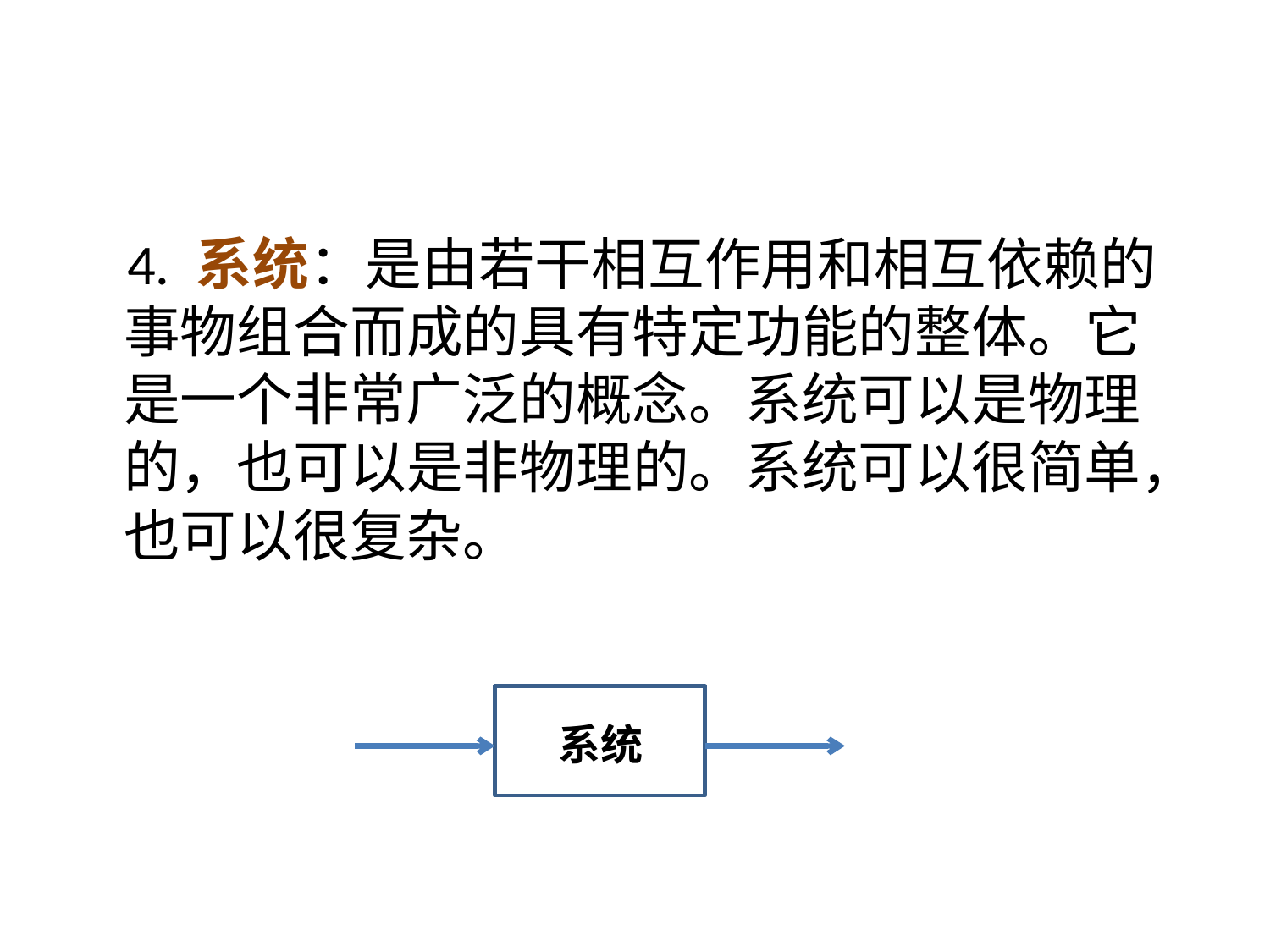

#
    4. 系统：是由若干相互作用和相互依赖的事物组合而成的具有特定功能的整体。它是一个非常广泛的概念。系统可以是物理的，也可以是非物理的。系统可以很简单，也可以很复杂。

系统